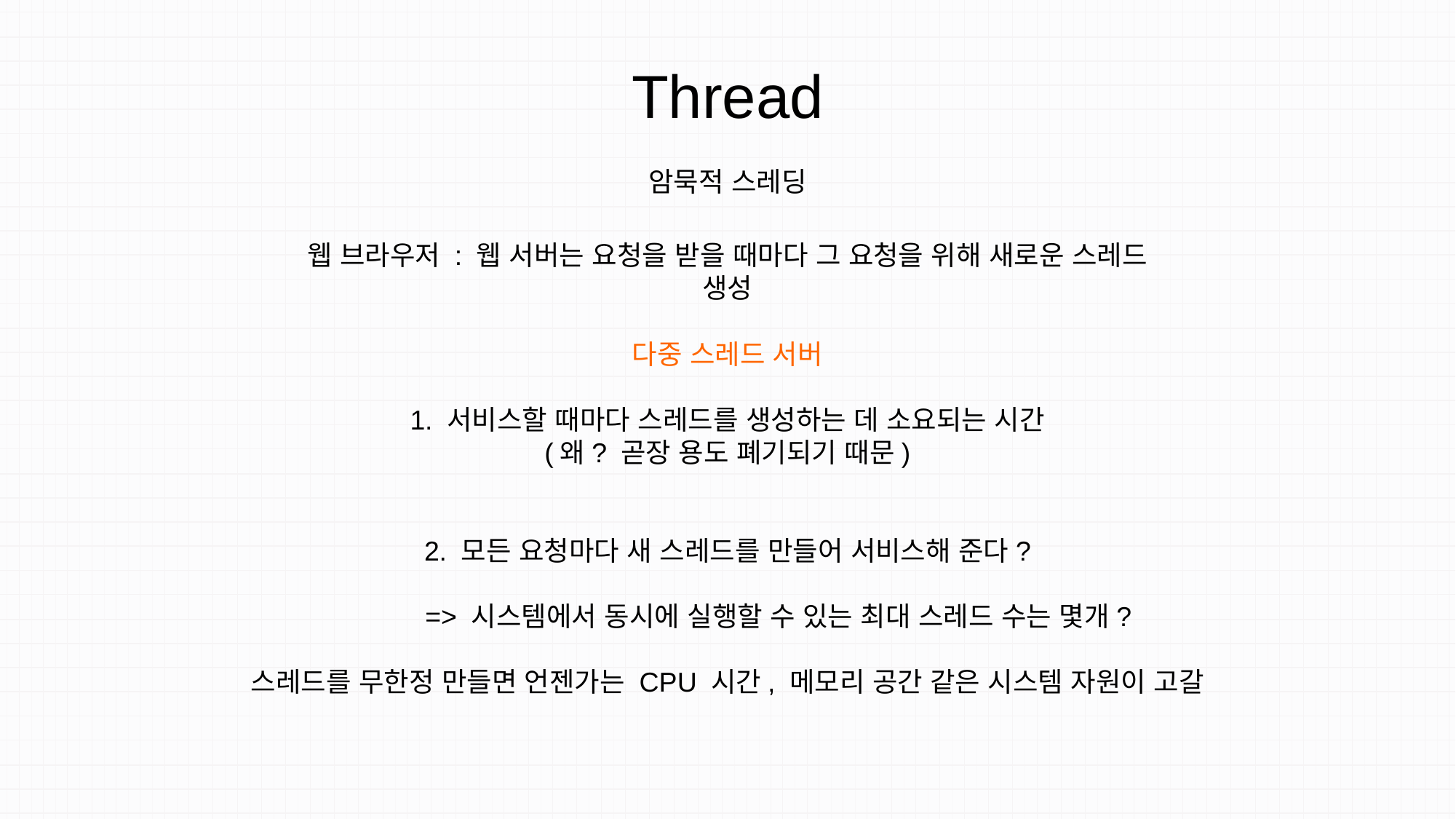

Thread
암묵적 스레딩
웹 브라우저 : 웹 서버는 요청을 받을 때마다 그 요청을 위해 새로운 스레드 생성
다중 스레드 서버

1. 서비스할 때마다 스레드를 생성하는 데 소요되는 시간
(왜? 곧장 용도 폐기되기 때문)

2. 모든 요청마다 새 스레드를 만들어 서비스해 준다?

	=> 시스템에서 동시에 실행할 수 있는 최대 스레드 수는 몇개?

스레드를 무한정 만들면 언젠가는 CPU 시간, 메모리 공간 같은 시스템 자원이 고갈